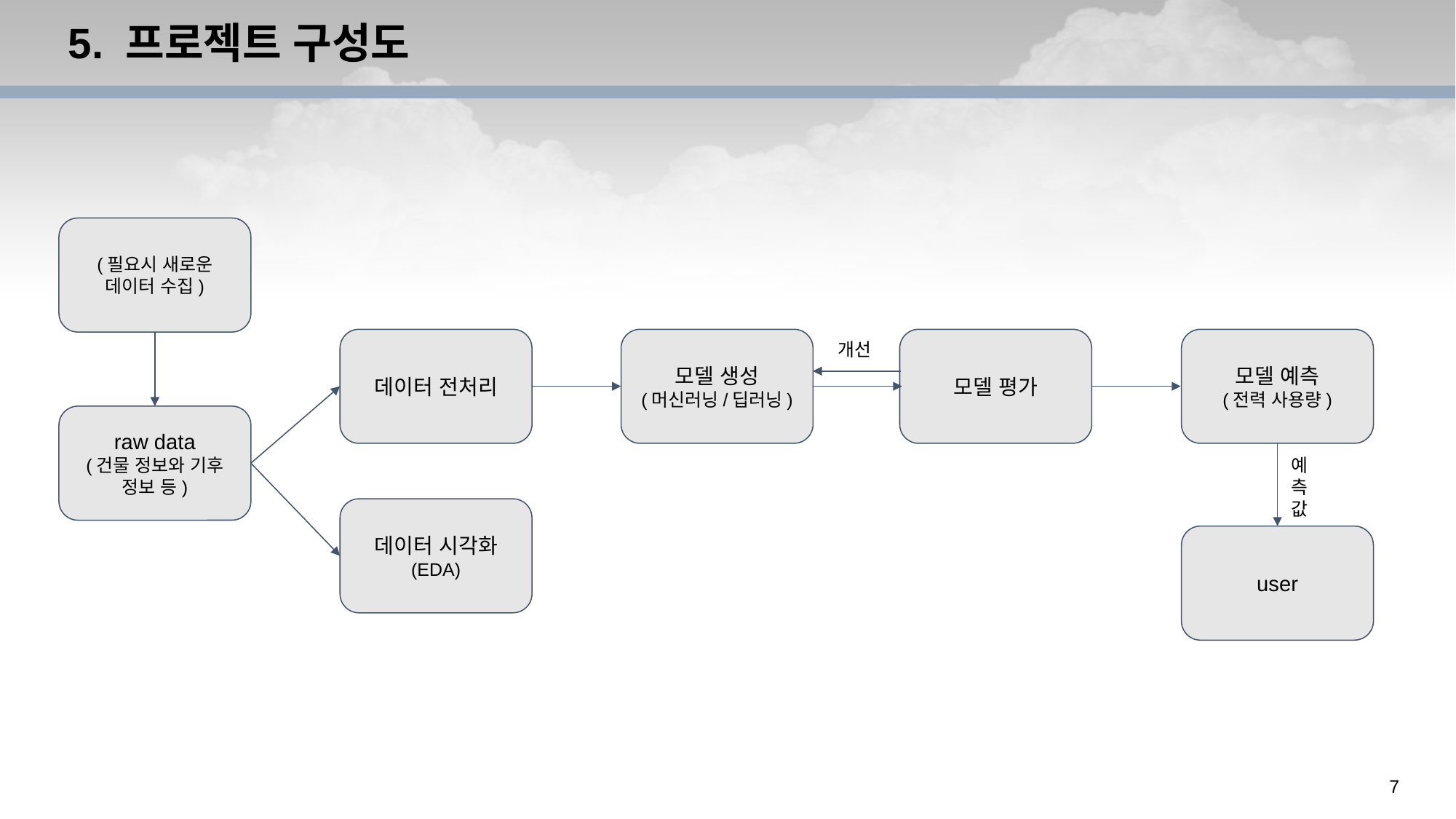

# 5. 프로젝트 구성도
(필요시 새로운 데이터 수집)
개선
데이터 전처리
모델 생성
(머신러닝/딥러닝)
모델 평가
모델 예측
(전력 사용량)
raw data
(건물 정보와 기후 정보 등)
예
측
값
데이터 시각화
(EDA)
user